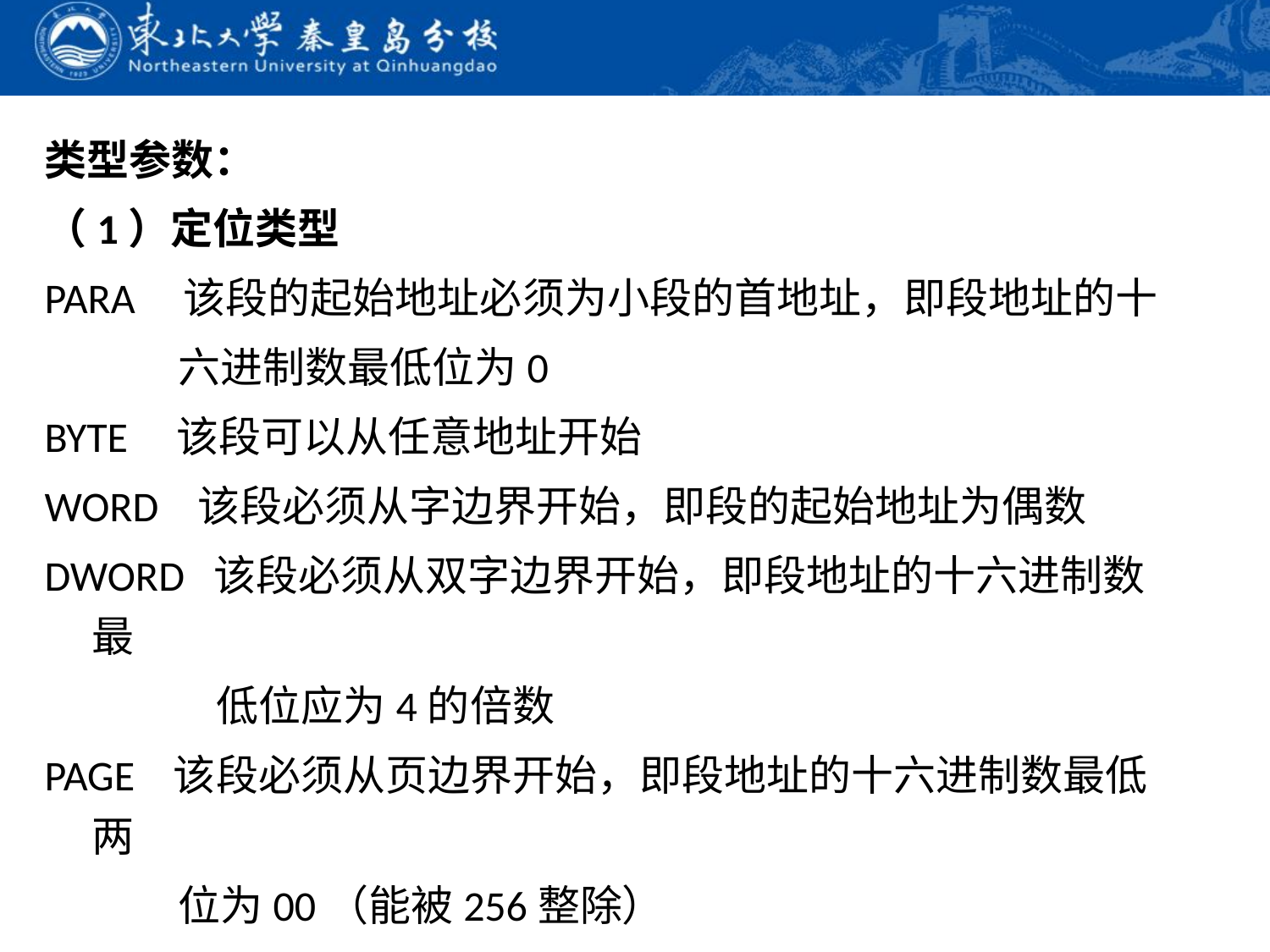

类型参数：
（1）定位类型
PARA    该段的起始地址必须为小段的首地址，即段地址的十
             六进制数最低位为0
BYTE    该段可以从任意地址开始
WORD   该段必须从字边界开始，即段的起始地址为偶数
DWORD  该段必须从双字边界开始，即段地址的十六进制数最
                 低位应为4的倍数
PAGE   该段必须从页边界开始，即段地址的十六进制数最低两
             位为00（能被256整除）
如果不指出定位类型，系统默认为PARA。